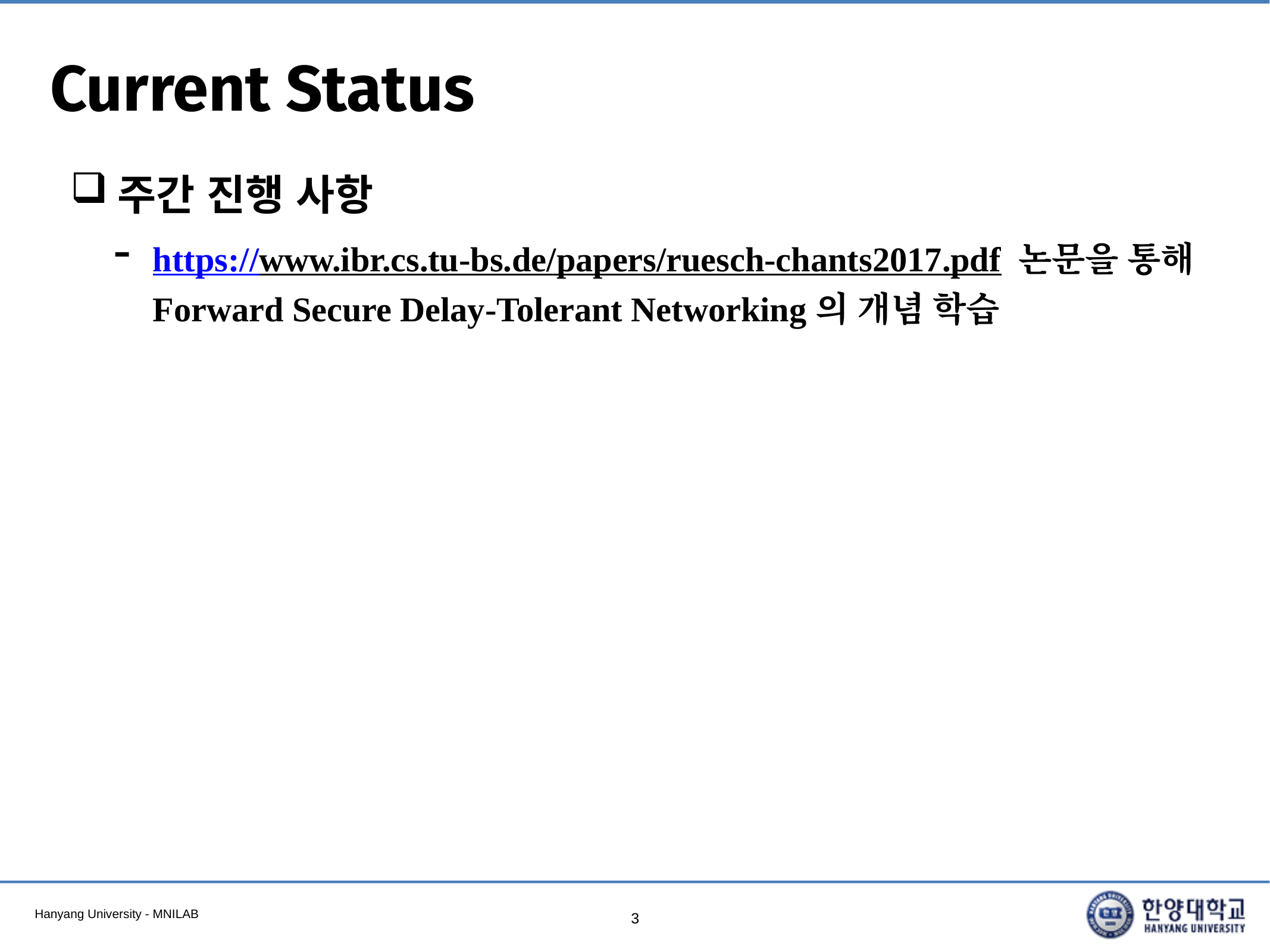

# Current Status
주간 진행 사항
https://www.ibr.cs.tu-bs.de/papers/ruesch-chants2017.pdf 논문을 통해 Forward Secure Delay-Tolerant Networking의 개념 학습
3